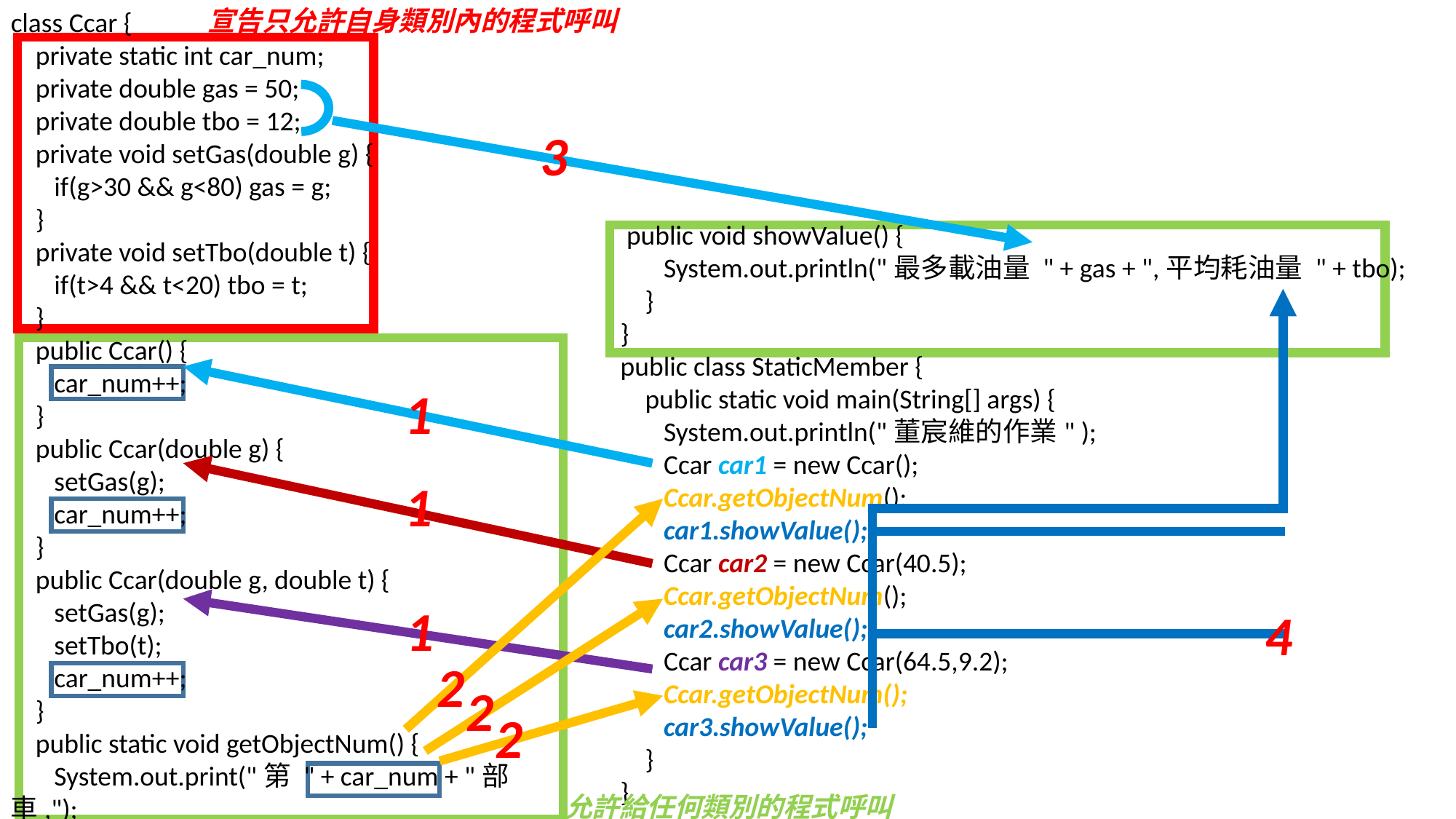

class Ccar {
    private static int car_num;
    private double gas = 50;
    private double tbo = 12;
    private void setGas(double g) {
       if(g>30 && g<80) gas = g;
    }
    private void setTbo(double t) {
       if(t>4 && t<20) tbo = t;
    }
    public Ccar() {
       car_num++;
    }
    public Ccar(double g) {
       setGas(g);
       car_num++;
    }
    public Ccar(double g, double t) {
       setGas(g);
       setTbo(t);
       car_num++;
    }
    public static void getObjectNum() {
       System.out.print("第 " + car_num + "部車,");
    }
宣告只允許自身類別內的程式呼叫

3
 public void showValue() {
       System.out.println("最多載油量 " + gas + ",平均耗油量 " + tbo);
    }
}
public class StaticMember {
    public static void main(String[] args) {
       System.out.println("董宸維的作業" );
       Ccar car1 = new Ccar();
       Ccar.getObjectNum();
       car1.showValue();
       Ccar car2 = new Ccar(40.5);
       Ccar.getObjectNum();
       car2.showValue();
       Ccar car3 = new Ccar(64.5,9.2);
       Ccar.getObjectNum();
       car3.showValue();
    }
}

1
1

1
4
2

2
2

允許給任何類別的程式呼叫